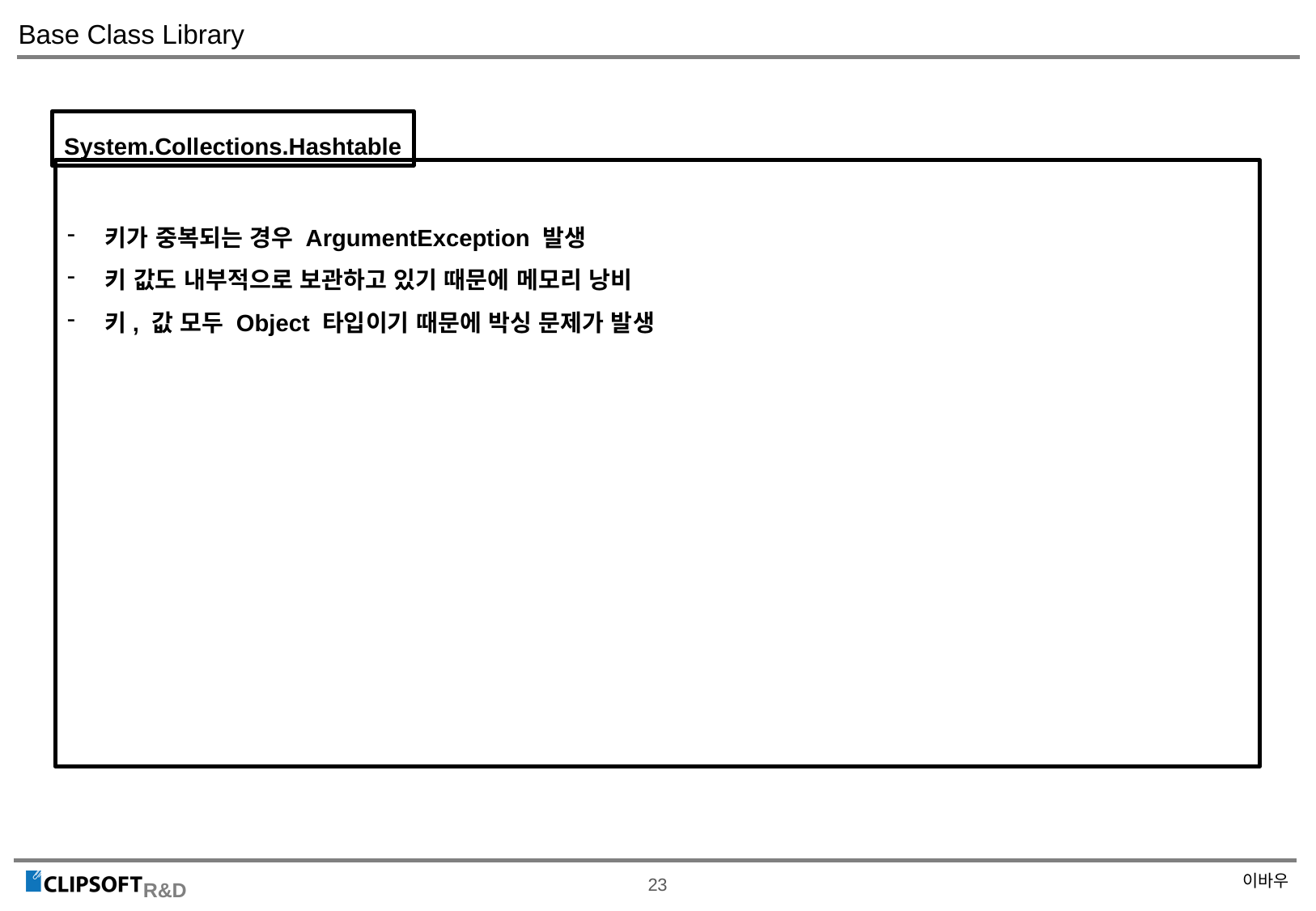

# Base Class Library
System.Collections.Hashtable

키가 중복되는 경우 ArgumentException 발생
키 값도 내부적으로 보관하고 있기 때문에 메모리 낭비
키, 값 모두 Object 타입이기 때문에 박싱 문제가 발생

이바우